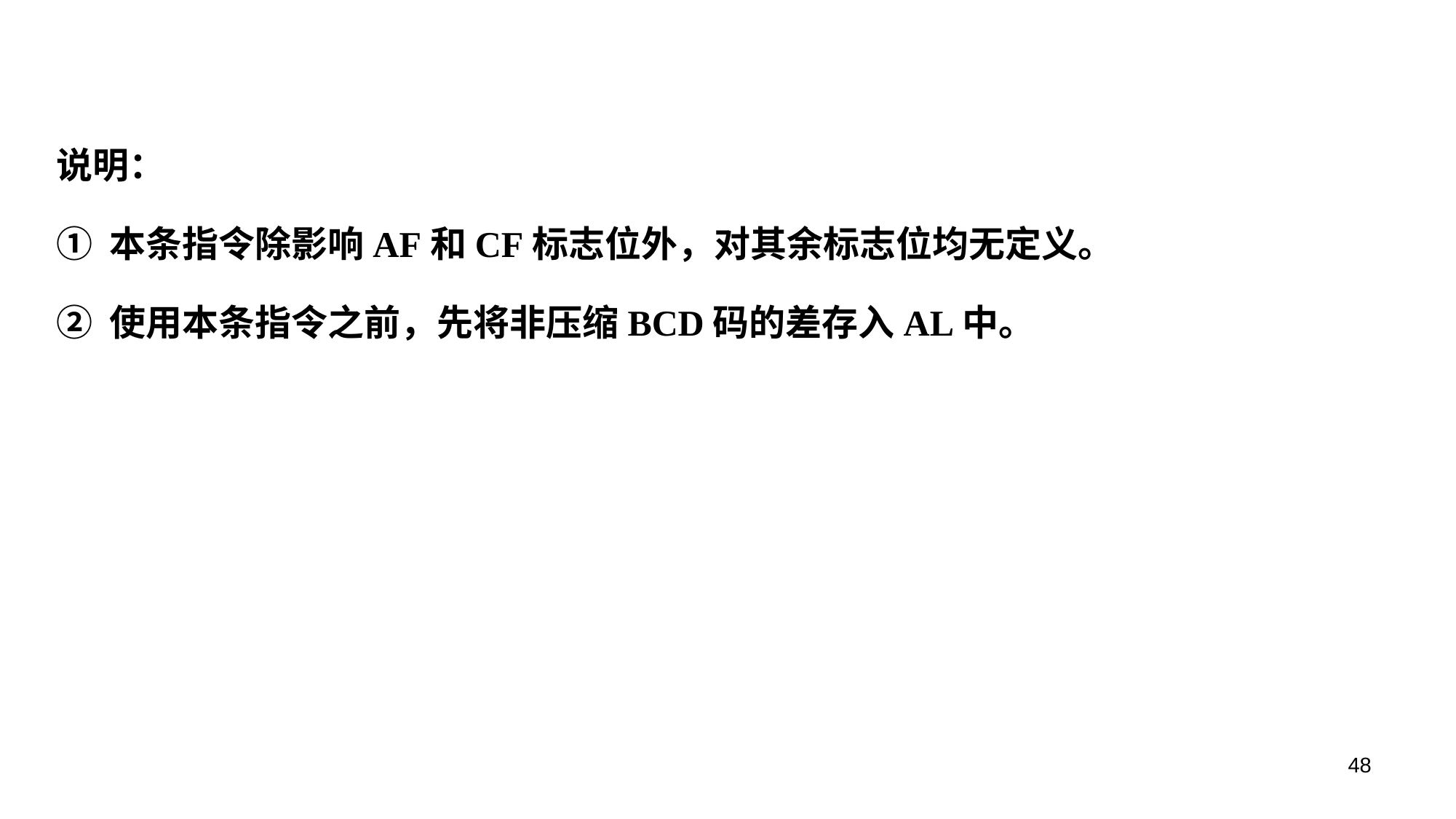

说明：
① 本条指令除影响AF和CF标志位外，对其余标志位均无定义。
② 使用本条指令之前，先将非压缩BCD码的差存入AL中。
48